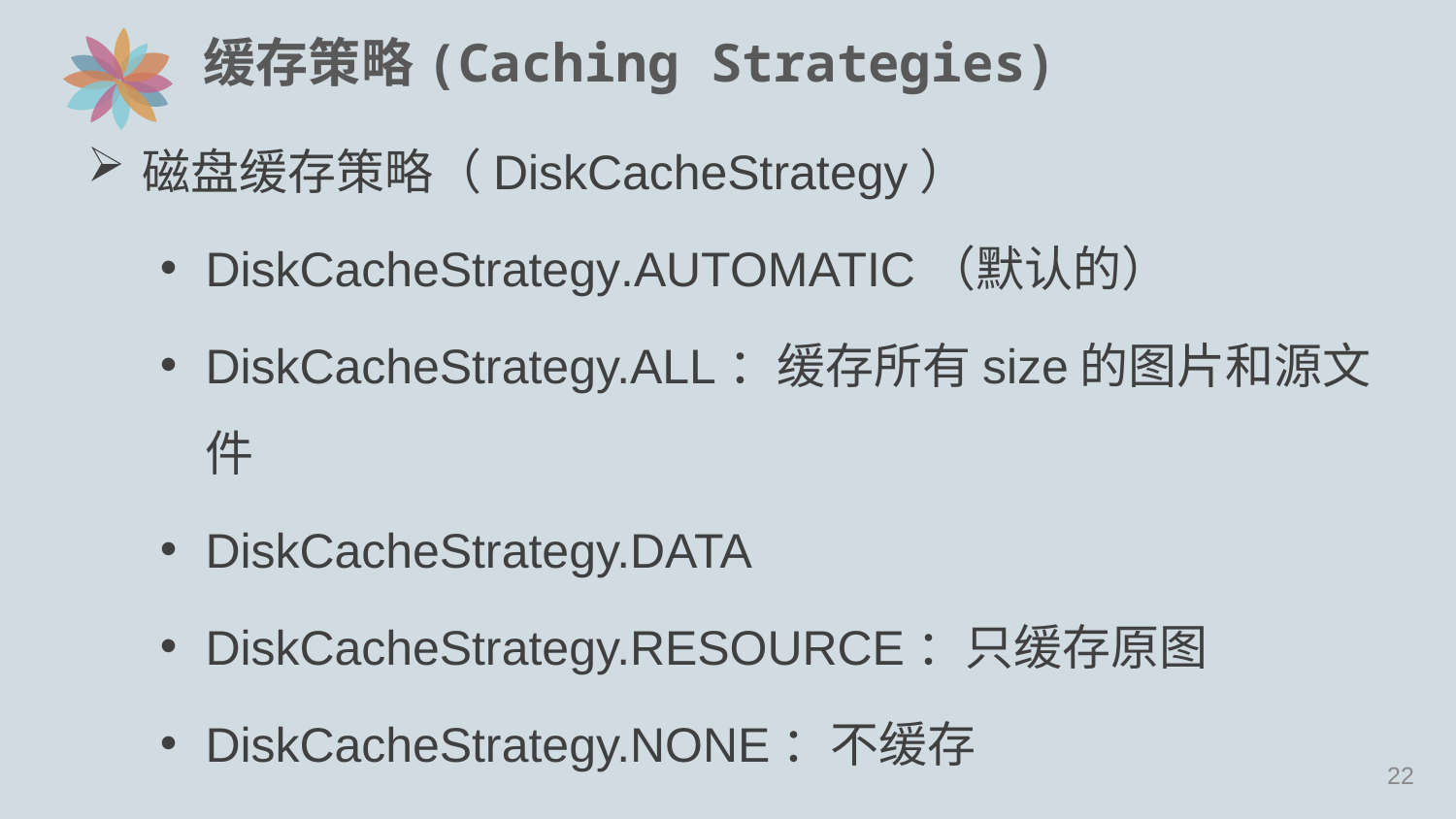

# 缓存策略(Caching Strategies)
磁盘缓存策略（DiskCacheStrategy）
DiskCacheStrategy.AUTOMATIC（默认的）
DiskCacheStrategy.ALL：缓存所有size的图片和源文件
DiskCacheStrategy.DATA
DiskCacheStrategy.RESOURCE：只缓存原图
DiskCacheStrategy.NONE：不缓存

22